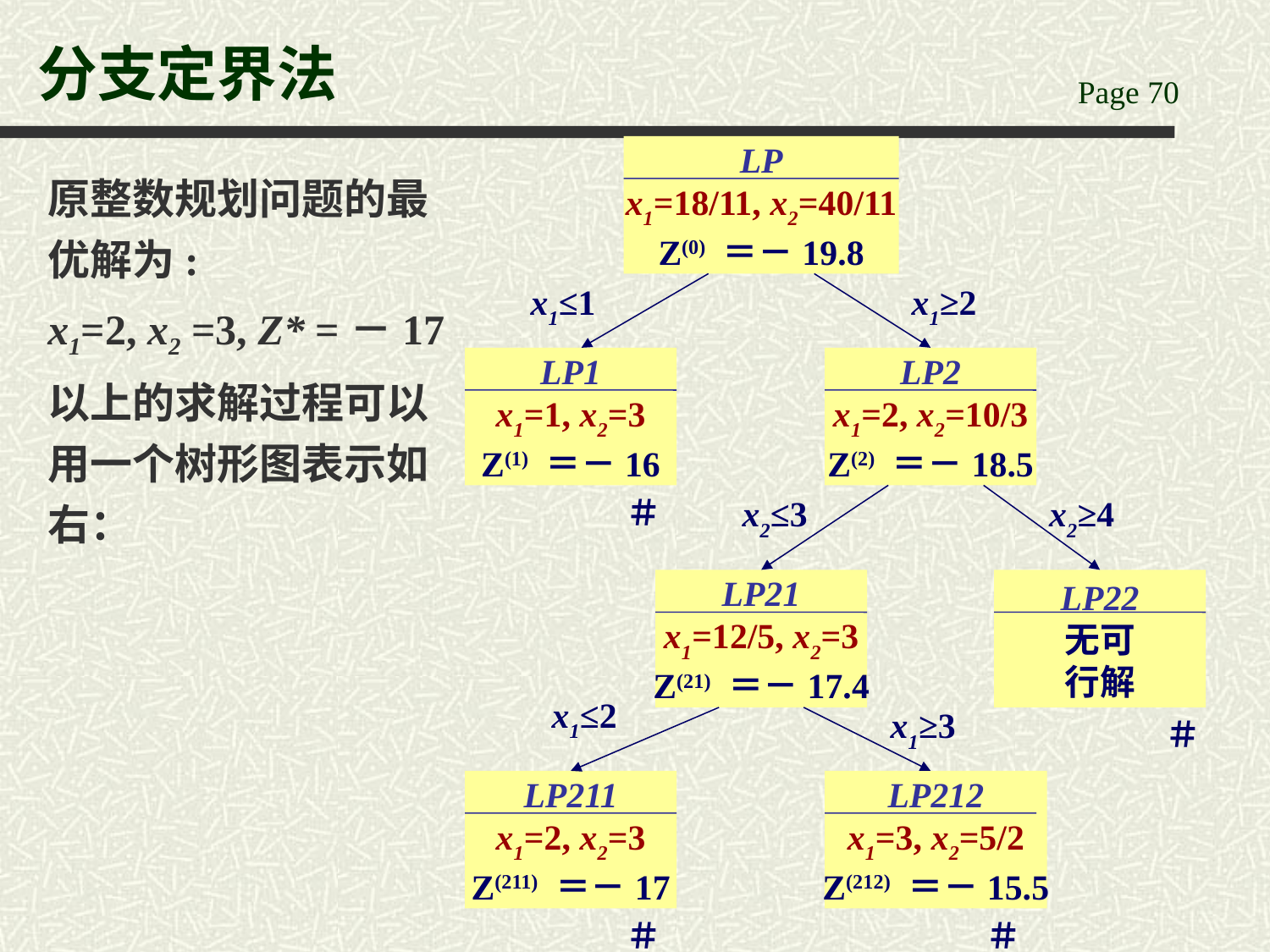

# 分支定界法
LP
x1=18/11, x2=40/11
Z(0) ＝－19.8
原整数规划问题的最优解为:
x1=2, x2 =3, Z* =－17
以上的求解过程可以用一个树形图表示如右：

x1≤1

x1≥2
LP1
x1=1, x2=3
Z(1) ＝－16
LP2
x1=2, x2=10/3
Z(2) ＝－18.5

＃
x2≤3

x2≥4
LP21
x1=12/5, x2=3
Z(21) ＝－17.4
LP22
无可
行解

x1≤2
x1≥3
＃

LP211
x1=2, x2=3
Z(211) ＝－17
LP212
x1=3, x2=5/2
Z(212) ＝－15.5

＃
＃